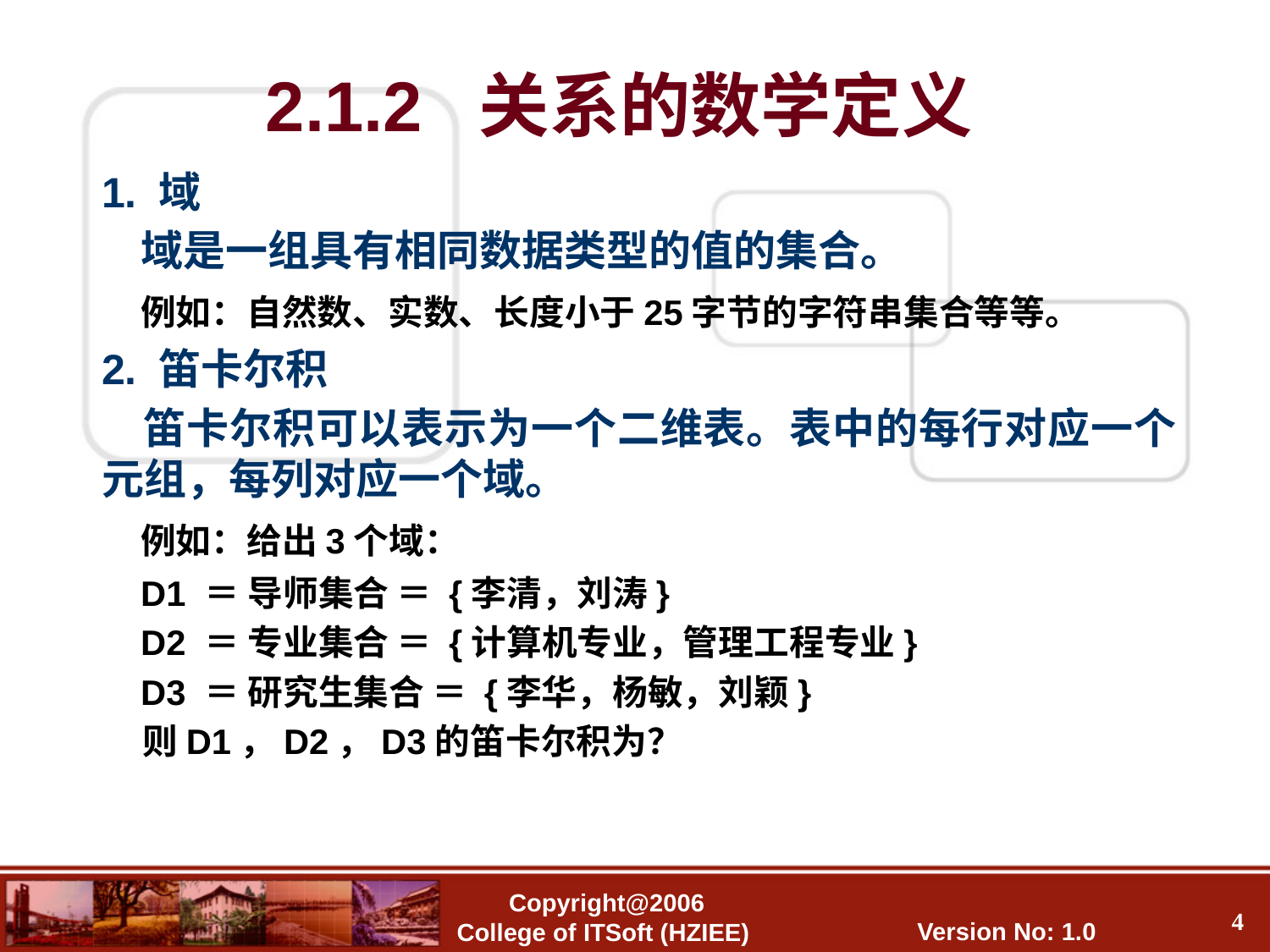

2.1.2  关系的数学定义
1. 域
   域是一组具有相同数据类型的值的集合。
   例如：自然数、实数、长度小于25字节的字符串集合等等。
2. 笛卡尔积
   笛卡尔积可以表示为一个二维表。表中的每行对应一个元组，每列对应一个域。
   例如：给出3个域：
    D1 ＝ 导师集合 ＝ {李清，刘涛}
    D2 ＝ 专业集合 ＝ {计算机专业，管理工程专业}
    D3 ＝ 研究生集合 ＝ {李华，杨敏，刘颖}
    则D1，D2，D3的笛卡尔积为？